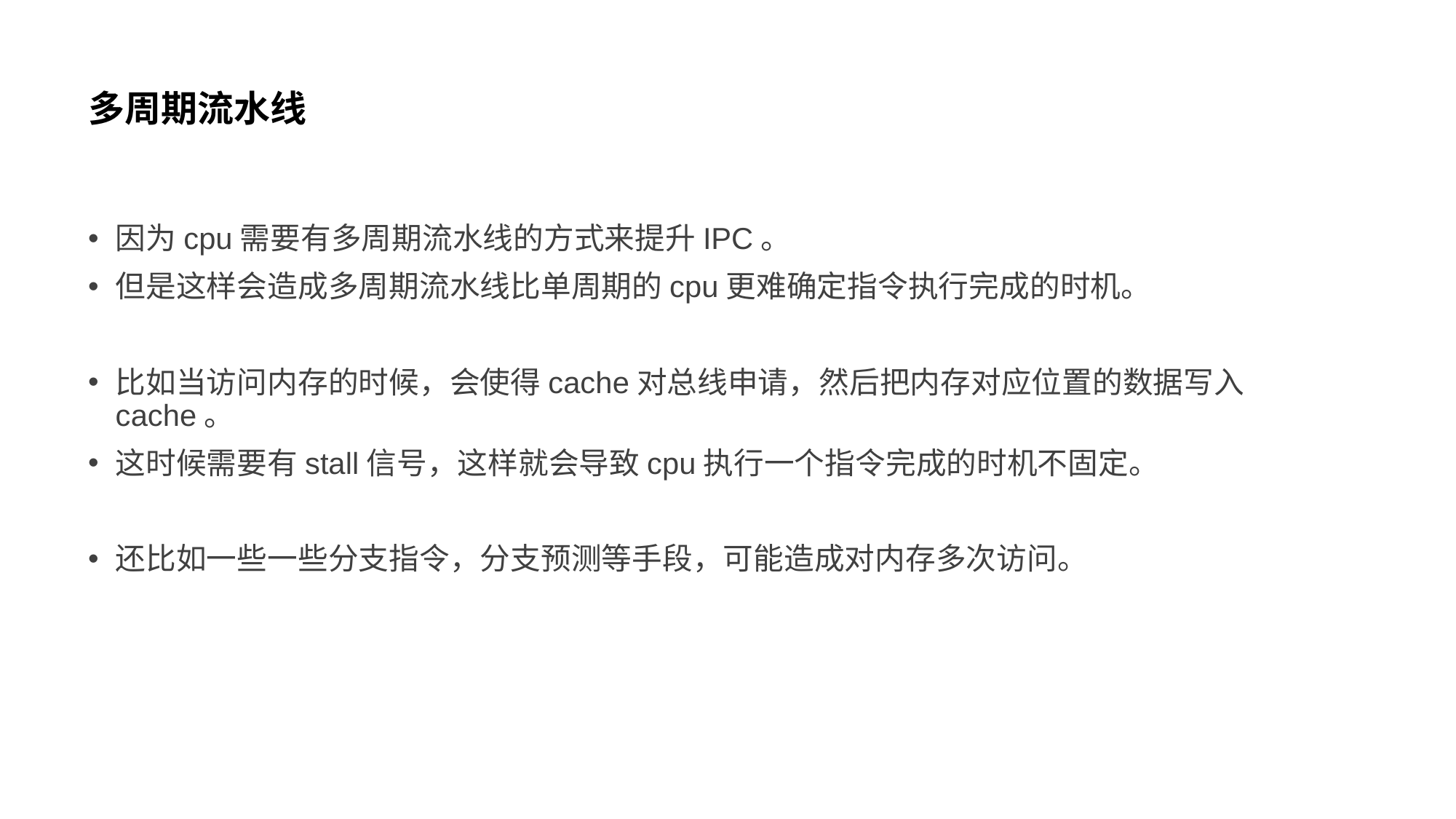

# 多周期流水线
因为cpu需要有多周期流水线的方式来提升IPC。
但是这样会造成多周期流水线比单周期的cpu更难确定指令执行完成的时机。

比如当访问内存的时候，会使得cache对总线申请，然后把内存对应位置的数据写入cache。
这时候需要有stall信号，这样就会导致cpu执行一个指令完成的时机不固定。

还比如一些一些分支指令，分支预测等手段，可能造成对内存多次访问。